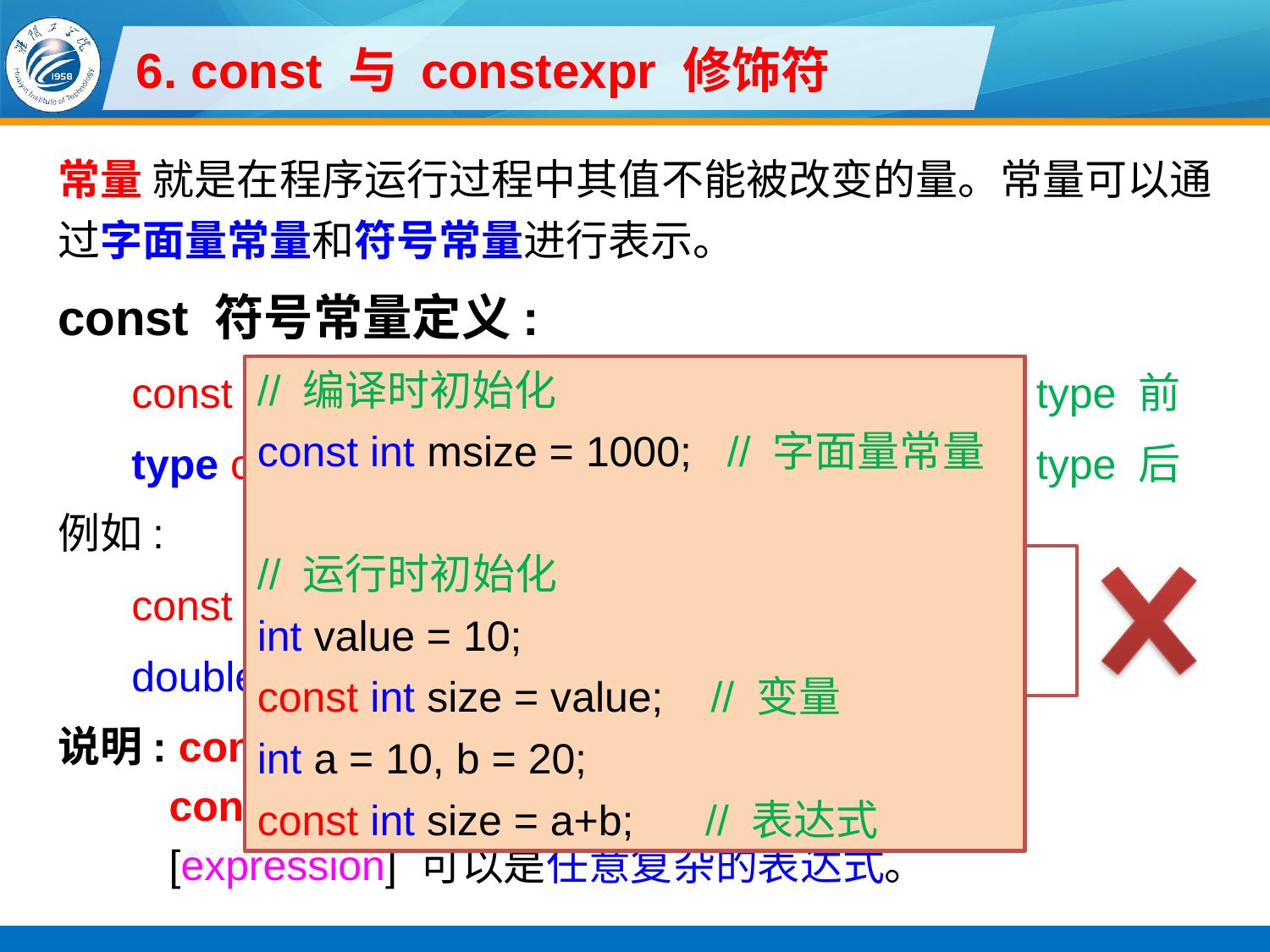

# 6. const 与 constexpr 修饰符
常量 就是在程序运行过程中其值不能被改变的量。常量可以通过字面量常量和符号常量进行表示。
const 符号常量定义:
const type name = expression;     // const 放在 type 前
type const name = expression;     // const 放在 type 后
例如:
const double PI = 3.14159;
double const PI = 3.14159;
说明: const 符号常量在定义时必须进行初始化。
const 符号常量的值不允许修改。
[expression] 可以是任意复杂的表达式。

// 编译时初始化
const int msize = 1000;   // 字面量常量

// 运行时初始化
int value = 10;
const int size = value;    // 变量
int a = 10, b = 20;
const int size = a+b;      // 表达式

 const double PI;
 PI = 3.14159;